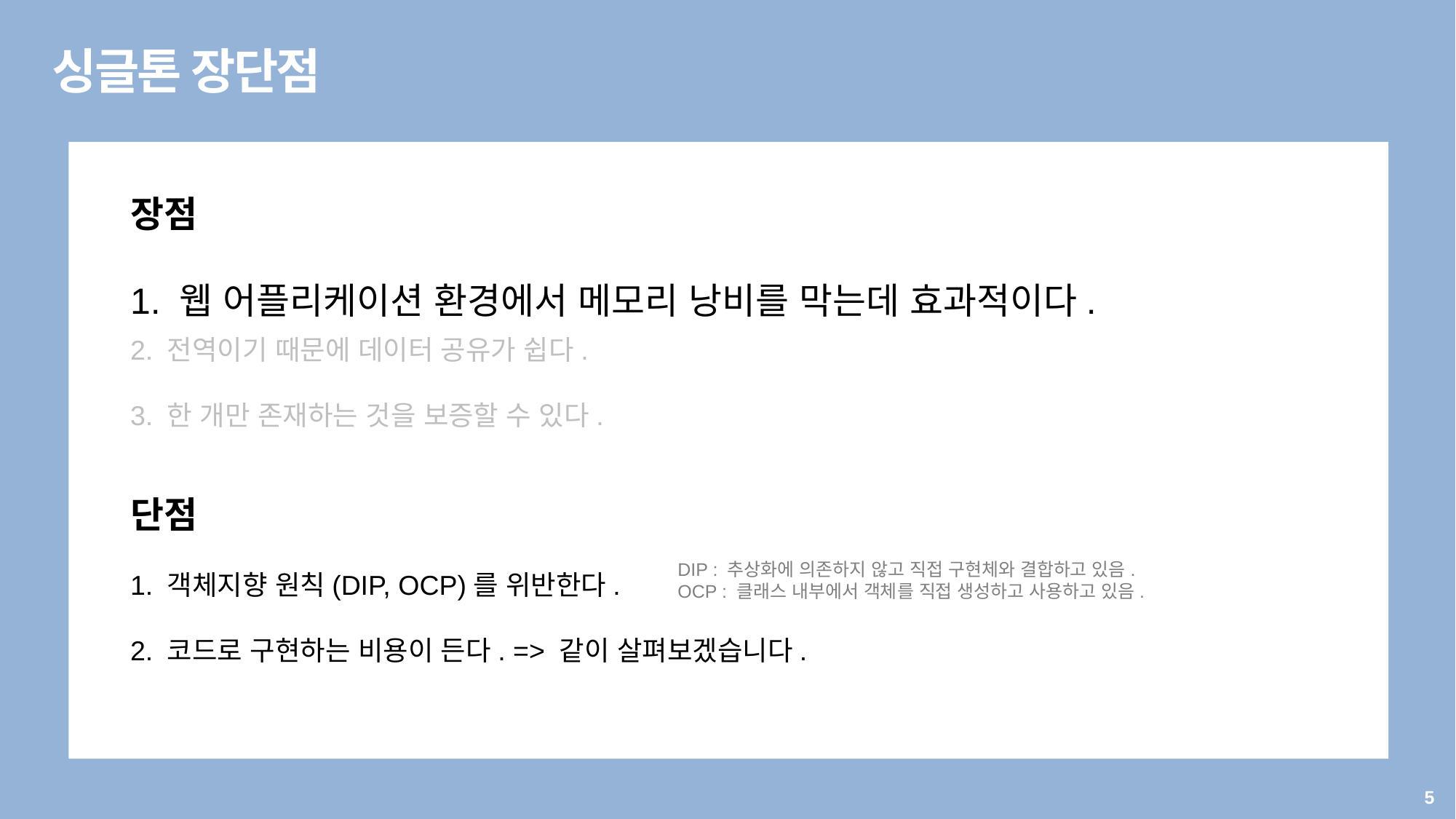

싱글톤 장단점

장점

2. 전역이기 때문에 데이터 공유가 쉽다.
3. 한 개만 존재하는 것을 보증할 수 있다.
1. 웹 어플리케이션 환경에서 메모리 낭비를 막는데 효과적이다.
단점
1. 객체지향 원칙(DIP, OCP)를 위반한다.
2. 코드로 구현하는 비용이 든다. => 같이 살펴보겠습니다.

DIP : 추상화에 의존하지 않고 직접 구현체와 결합하고 있음.
OCP : 클래스 내부에서 객체를 직접 생성하고 사용하고 있음.
5